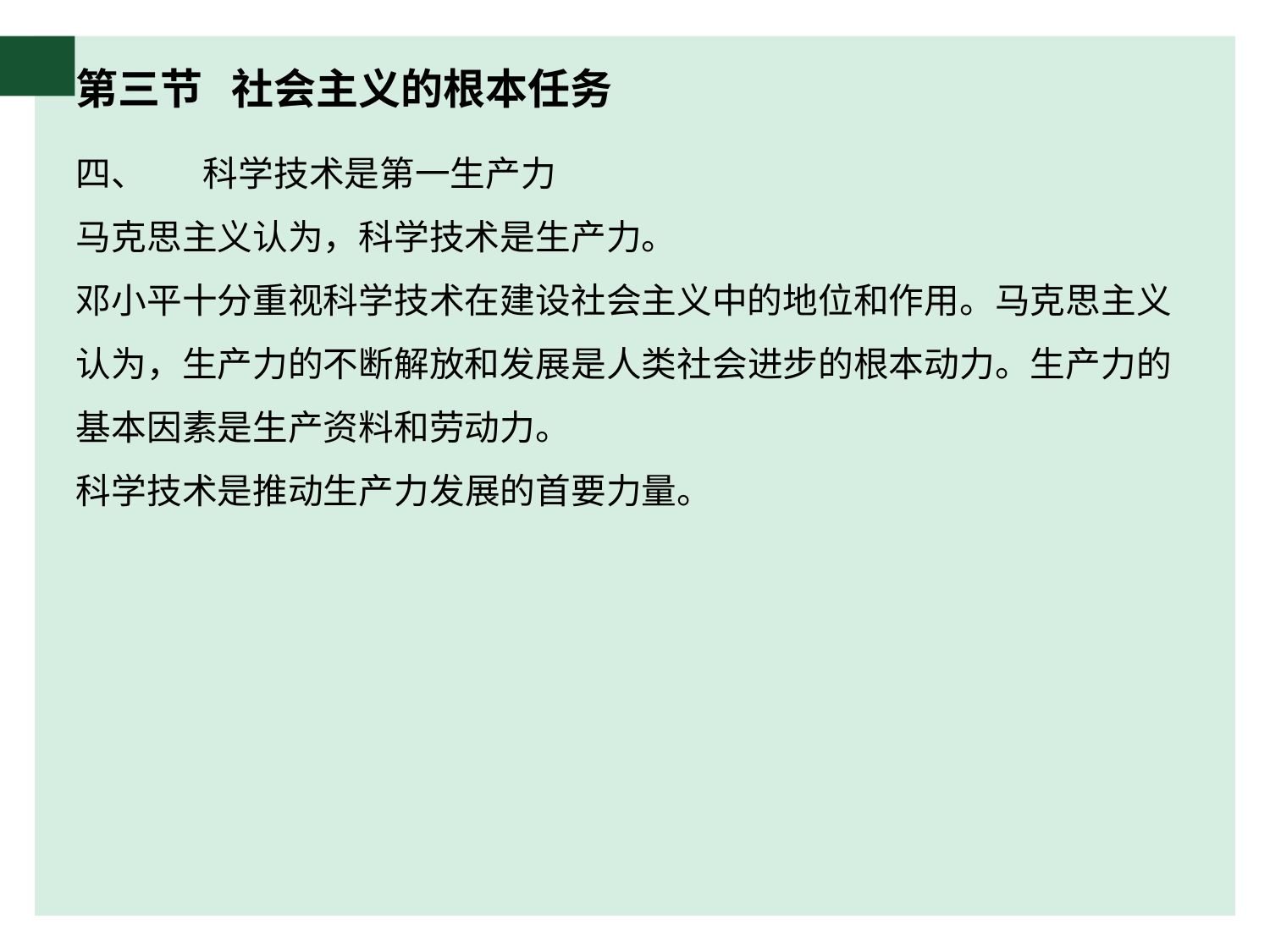

# 第三节   社会主义的根本任务
四、	科学技术是第一生产力
马克思主义认为，科学技术是生产力。
邓小平十分重视科学技术在建设社会主义中的地位和作用。马克思主义认为，生产力的不断解放和发展是人类社会进步的根本动力。生产力的基本因素是生产资料和劳动力。
科学技术是推动生产力发展的首要力量。